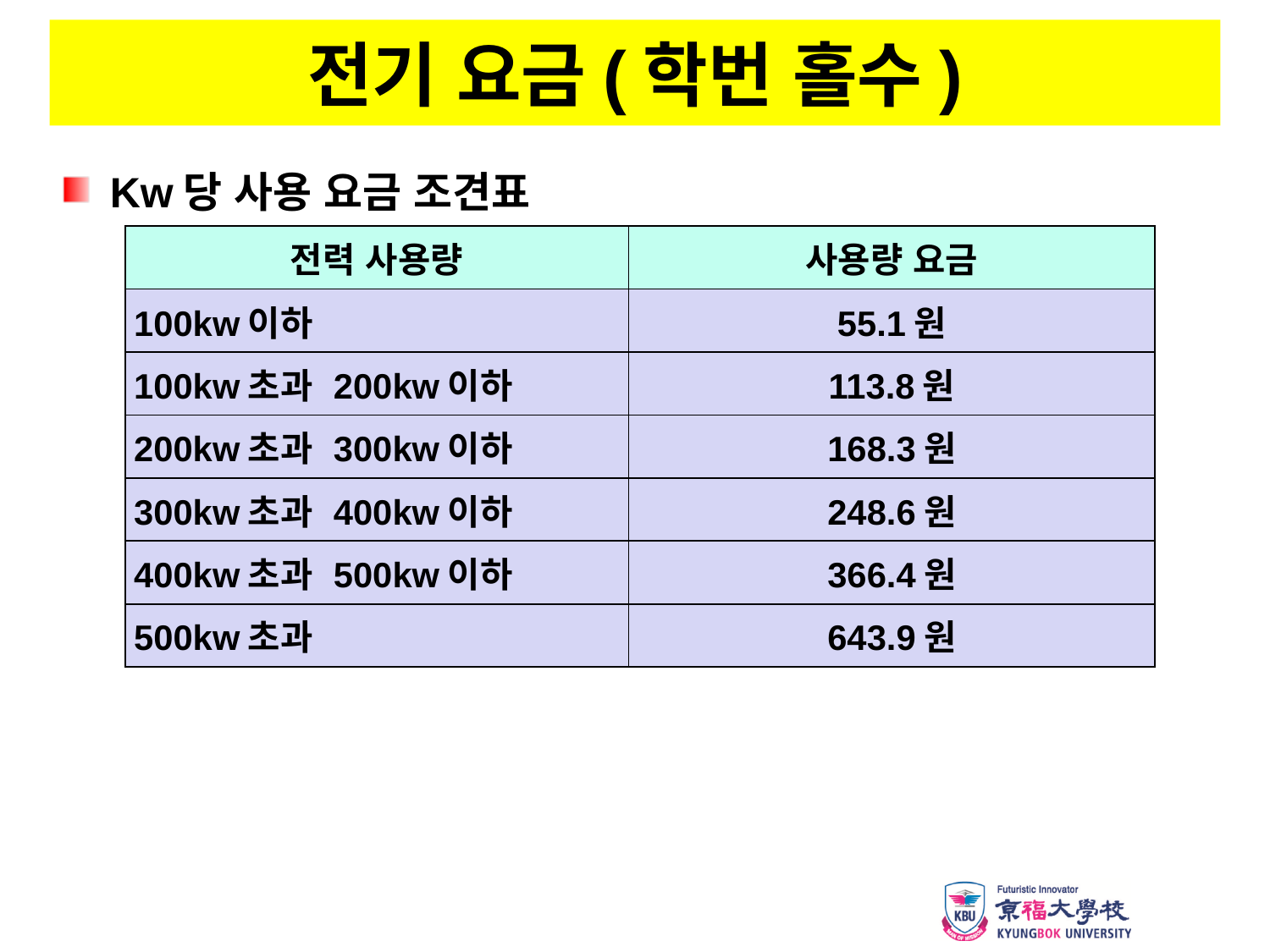

# 전기 요금(학번 홀수)
Kw당 사용 요금 조견표
| 전력 사용량 | 사용량 요금 |
| --- | --- |
| 100kw이하 | 55.1원 |
| 100kw초과 200kw이하 | 113.8원 |
| 200kw초과 300kw이하 | 168.3원 |
| 300kw초과 400kw이하 | 248.6원 |
| 400kw초과 500kw이하 | 366.4원 |
| 500kw초과 | 643.9원 |